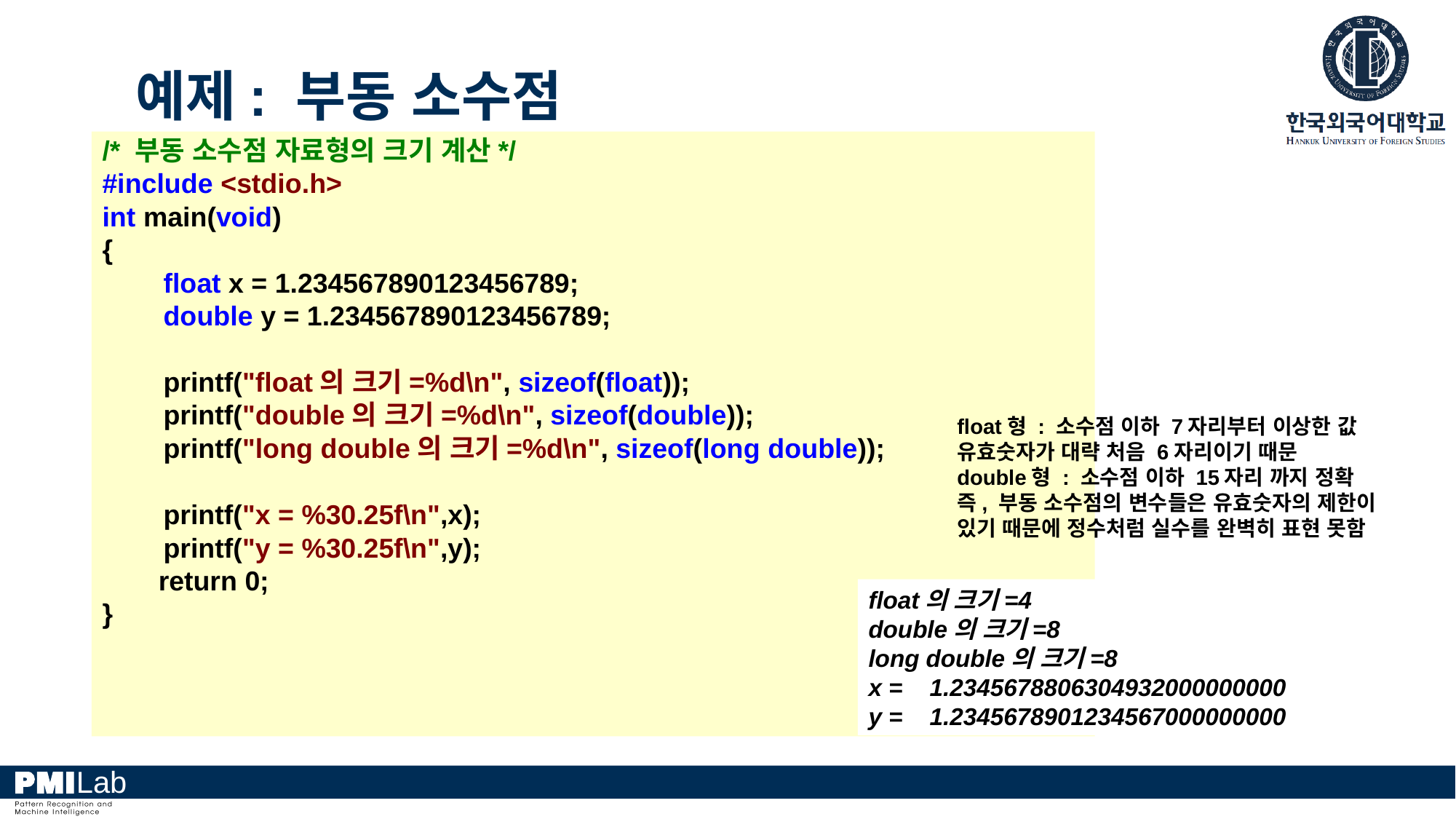

예제: 부동 소수점
/* 부동 소수점 자료형의 크기 계산*/
#include <stdio.h>
int main(void)
{
        float x = 1.234567890123456789;
        double y = 1.234567890123456789;

        printf("float의 크기=%d\n", sizeof(float));
        printf("double의 크기=%d\n", sizeof(double));
        printf("long double의 크기=%d\n", sizeof(long double));

        printf("x = %30.25f\n",x);
        printf("y = %30.25f\n",y);
	  return 0;
}
float형 : 소수점 이하 7자리부터 이상한 값
유효숫자가 대략 처음 6자리이기 때문
double형 : 소수점 이하 15자리 까지 정확
즉, 부동 소수점의 변수들은 유효숫자의 제한이 있기 때문에 정수처럼 실수를 완벽히 표현 못함
float의 크기=4
double의 크기=8
long double의 크기=8
x =    1.2345678806304932000000000
y =    1.2345678901234567000000000